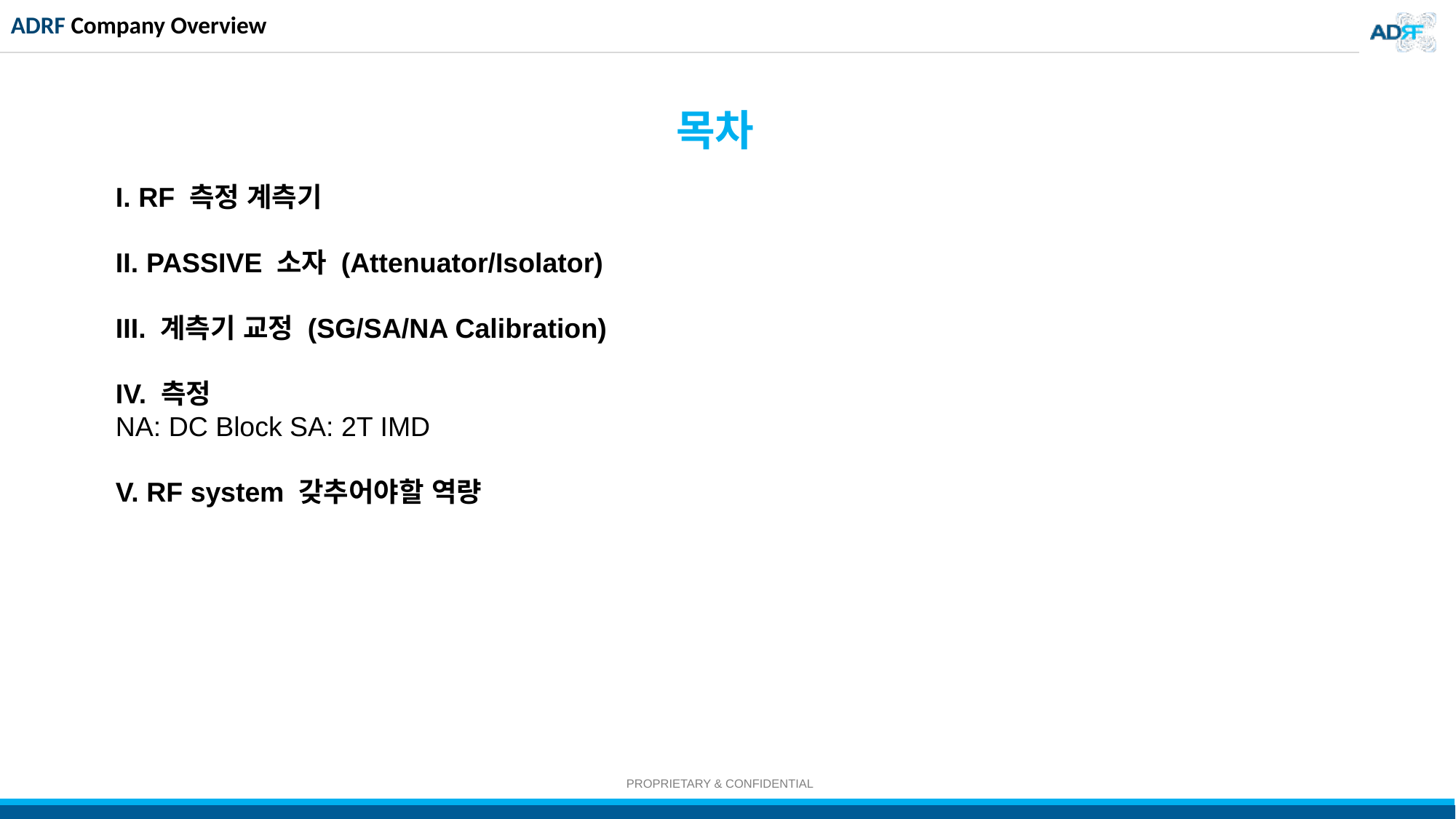

# 목차
I. RF 측정 계측기

II. PASSIVE 소자 (Attenuator/Isolator)

III. 계측기 교정 (SG/SA/NA Calibration)

IV. 측정
NA: DC Block SA: 2T IMD
V. RF system 갖추어야할 역량